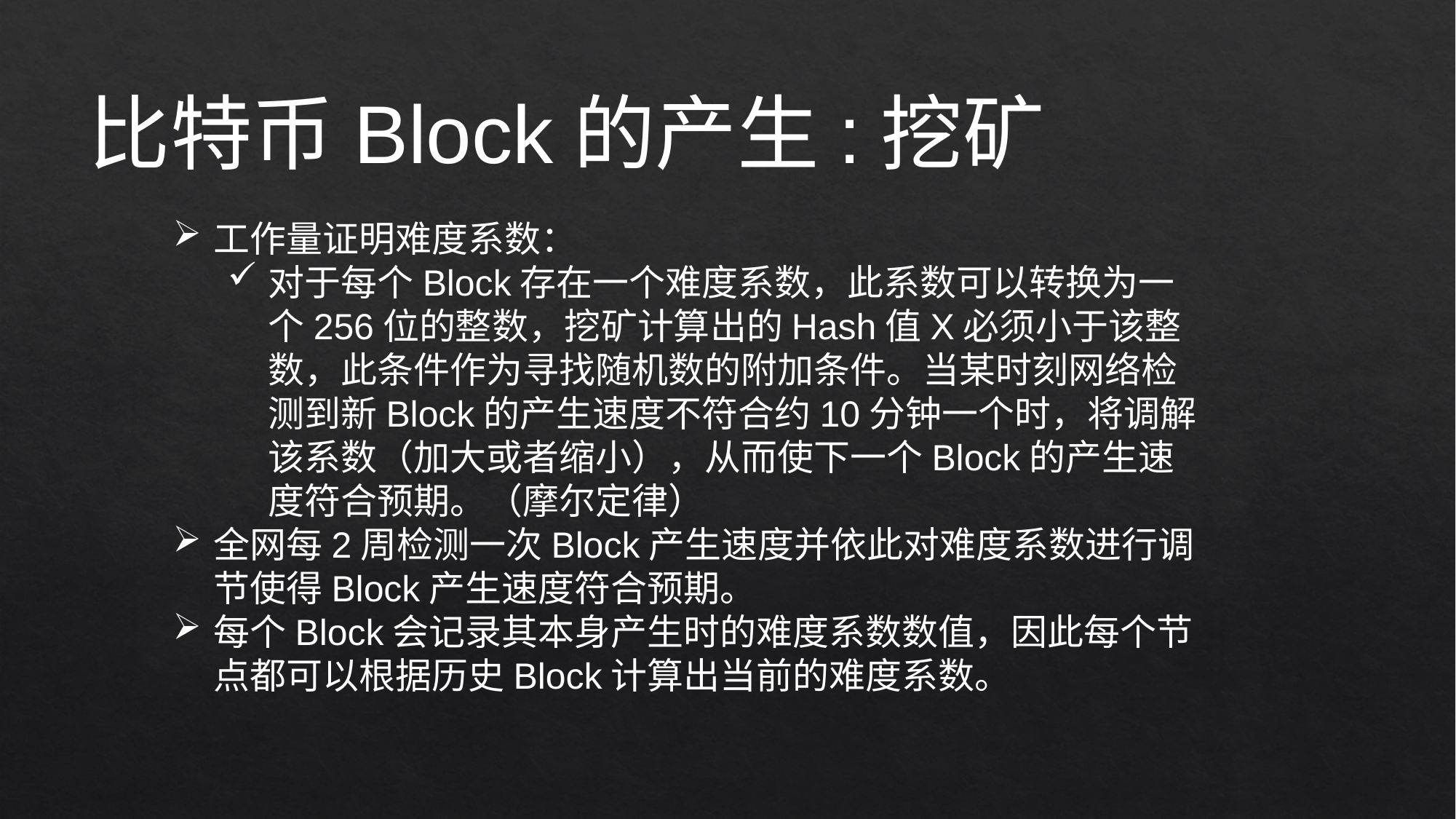

比特币Block的产生:挖矿
工作量证明难度系数：
对于每个Block存在一个难度系数，此系数可以转换为一个256位的整数，挖矿计算出的Hash值X必须小于该整数，此条件作为寻找随机数的附加条件。当某时刻网络检测到新Block的产生速度不符合约10分钟一个时，将调解该系数（加大或者缩小），从而使下一个Block的产生速度符合预期。（摩尔定律）
全网每2周检测一次Block产生速度并依此对难度系数进行调节使得Block产生速度符合预期。
每个Block会记录其本身产生时的难度系数数值，因此每个节点都可以根据历史Block计算出当前的难度系数。